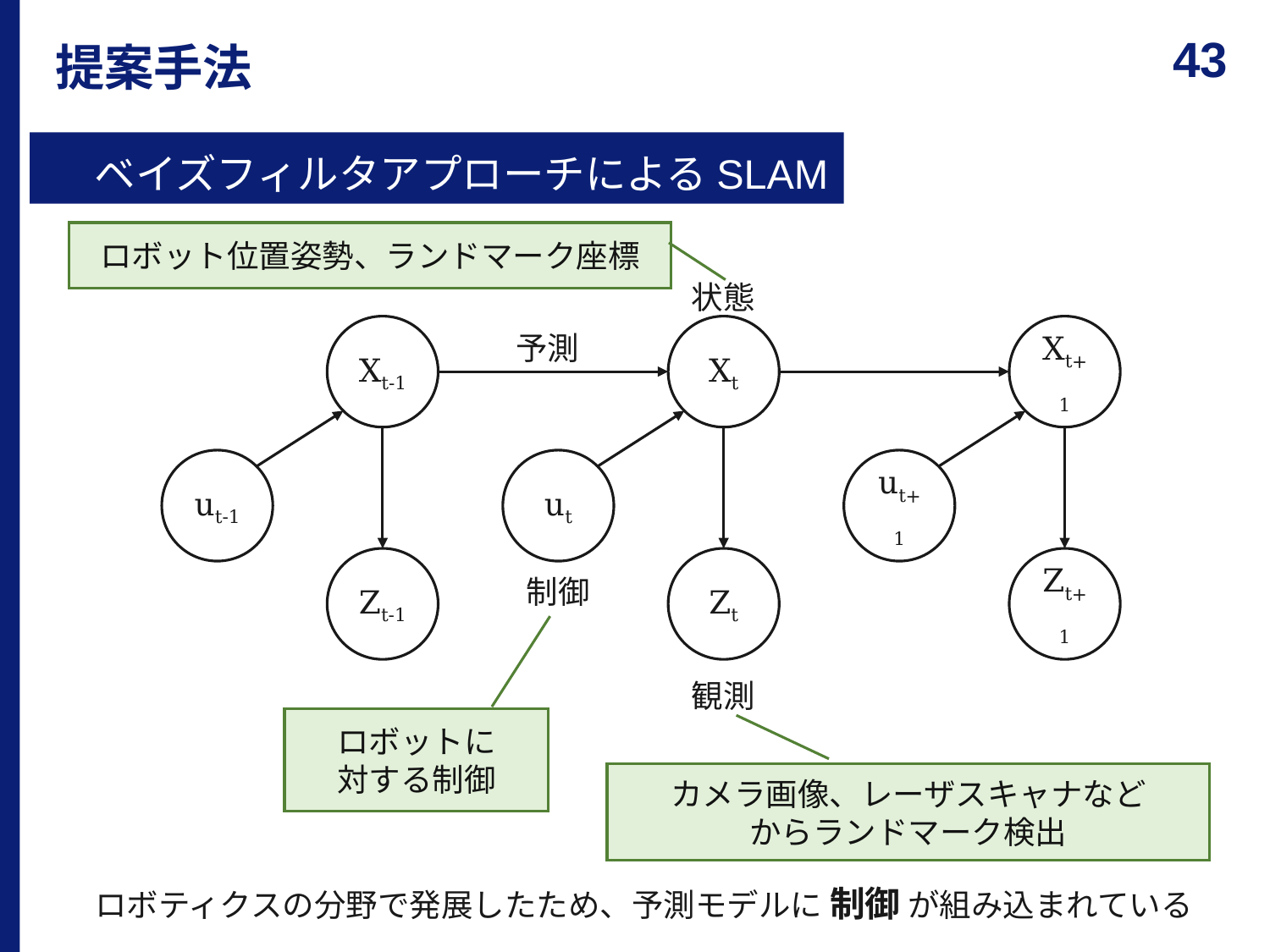

# 提案手法
ベイズフィルタアプローチによるSLAM
ロボット位置姿勢、ランドマーク座標
状態
Xt-1
Xt
Xt+1
予測
ut-1
ut
ut+1
Zt-1
Zt
Zt+1
制御
観測
ロボットに
対する制御
カメラ画像、レーザスキャナなど
からランドマーク検出
ロボティクスの分野で発展したため、予測モデルに 制御 が組み込まれている